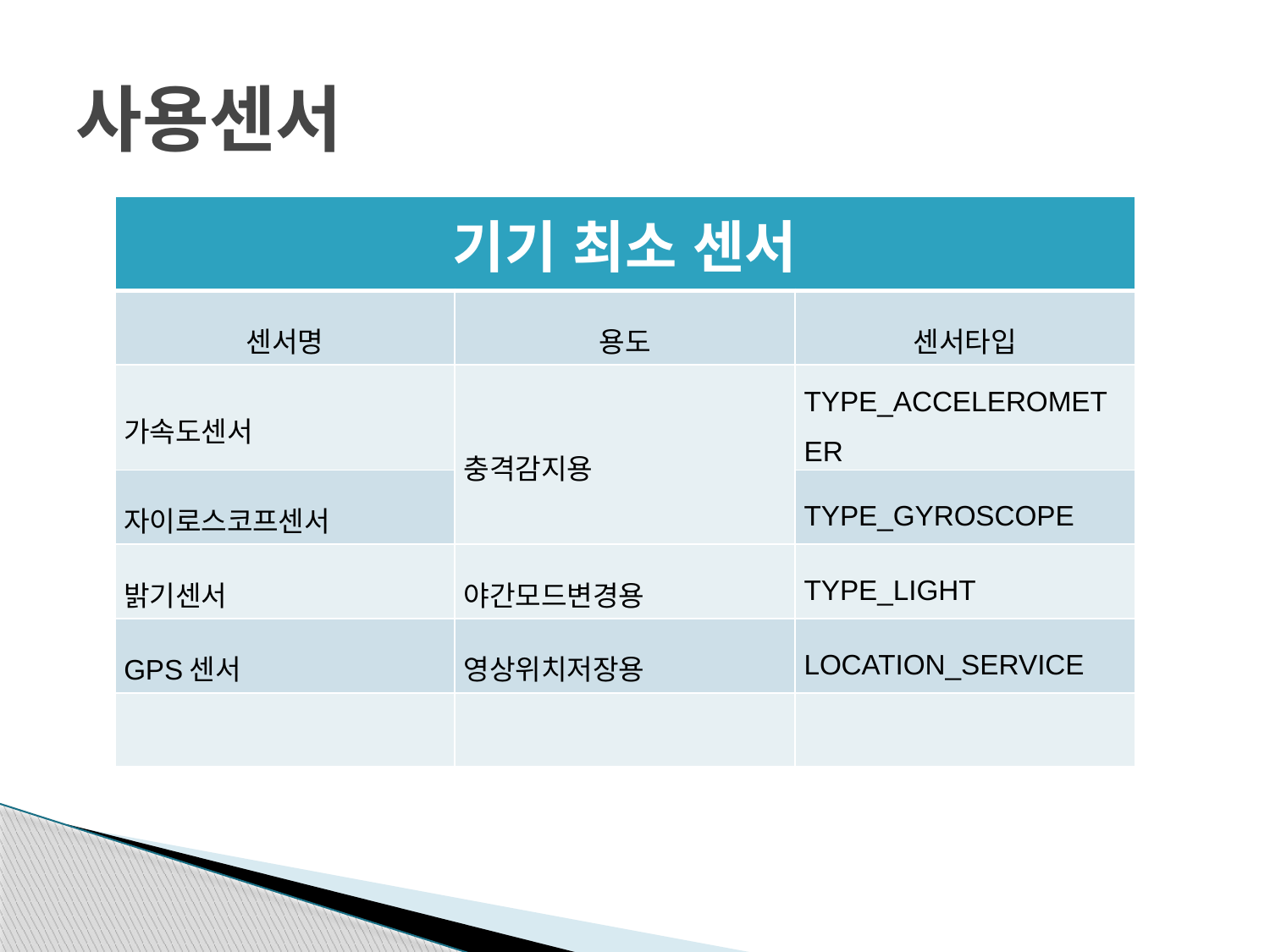

# 사용센서
| 기기 최소 센서 |  |  |
| --- | --- | --- |
| 센서명 | 용도 | 센서타입 |
| 가속도센서 | 충격감지용 | TYPE\_ACCELEROMETER |
| 자이로스코프센서 |  | TYPE\_GYROSCOPE |
| 밝기센서 | 야간모드변경용 | TYPE\_LIGHT |
| GPS센서 | 영상위치저장용 | LOCATION\_SERVICE |
|  |  |  |